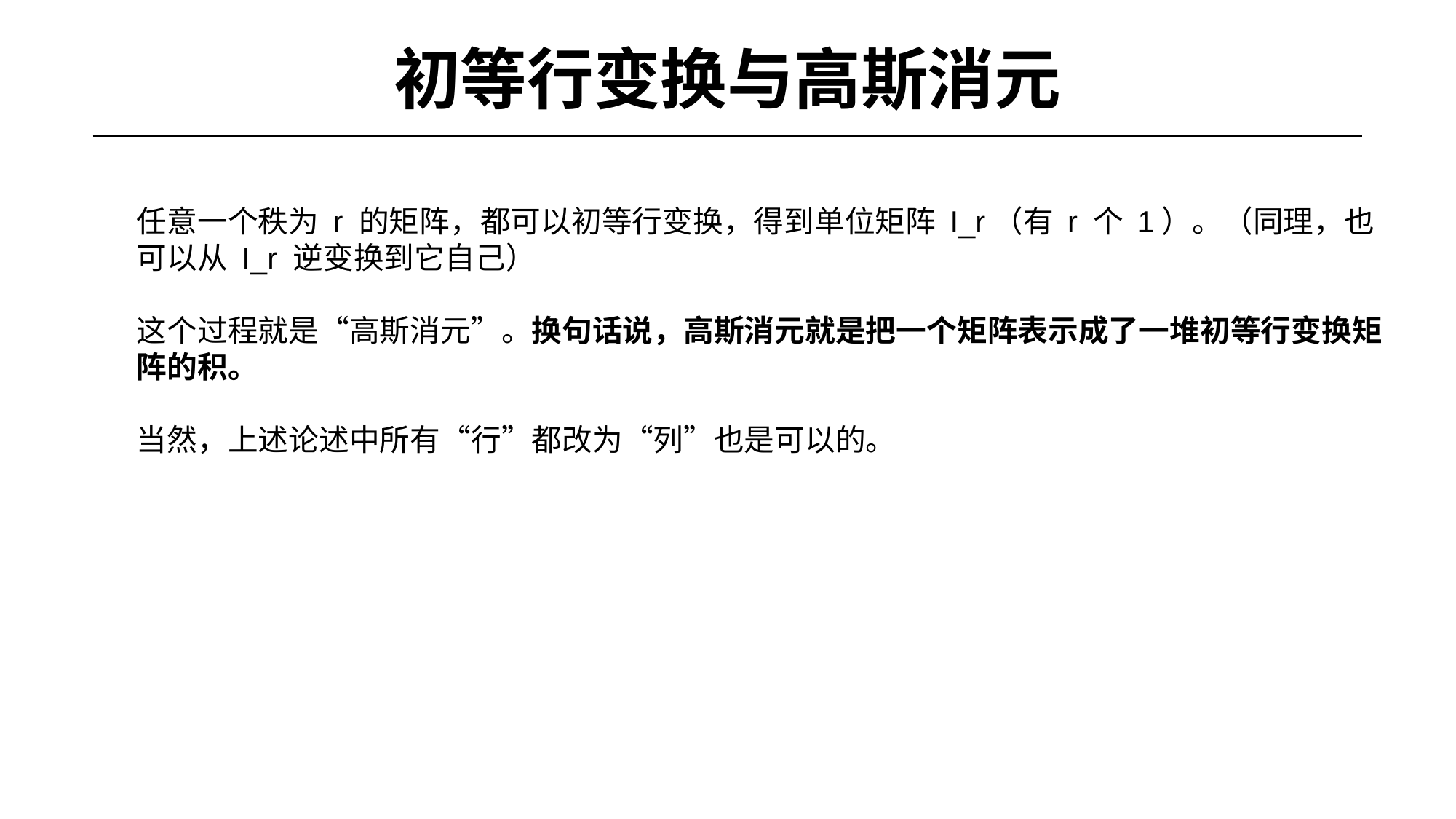

# 初等行变换与高斯消元
任意一个秩为 r 的矩阵，都可以初等行变换，得到单位矩阵 I_r（有 r 个 1）。（同理，也可以从 I_r 逆变换到它自己）

这个过程就是“高斯消元”。换句话说，高斯消元就是把一个矩阵表示成了一堆初等行变换矩阵的积。

当然，上述论述中所有“行”都改为“列”也是可以的。